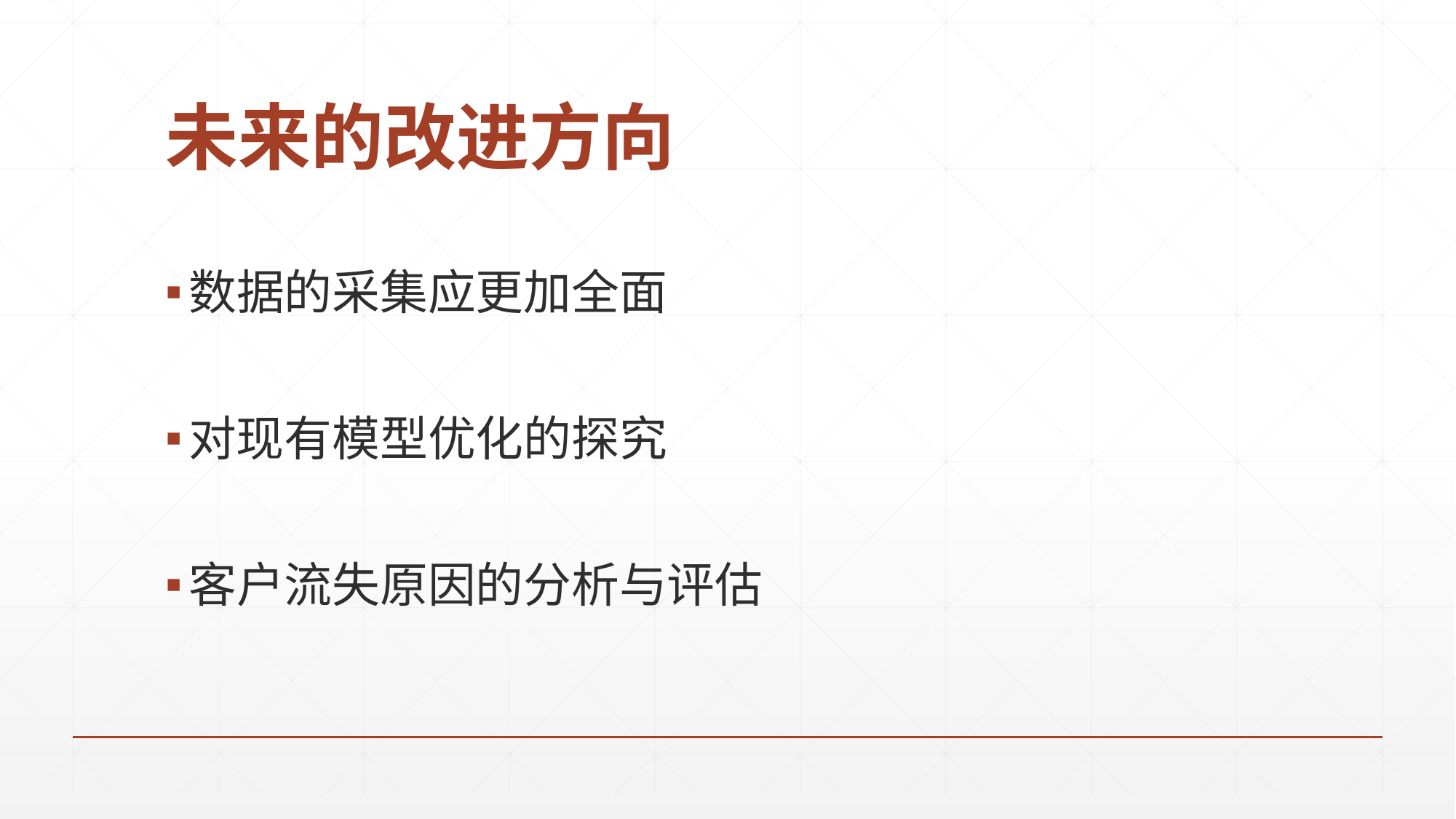

# 未来的改进方向
数据的采集应更加全面

对现有模型优化的探究

客户流失原因的分析与评估